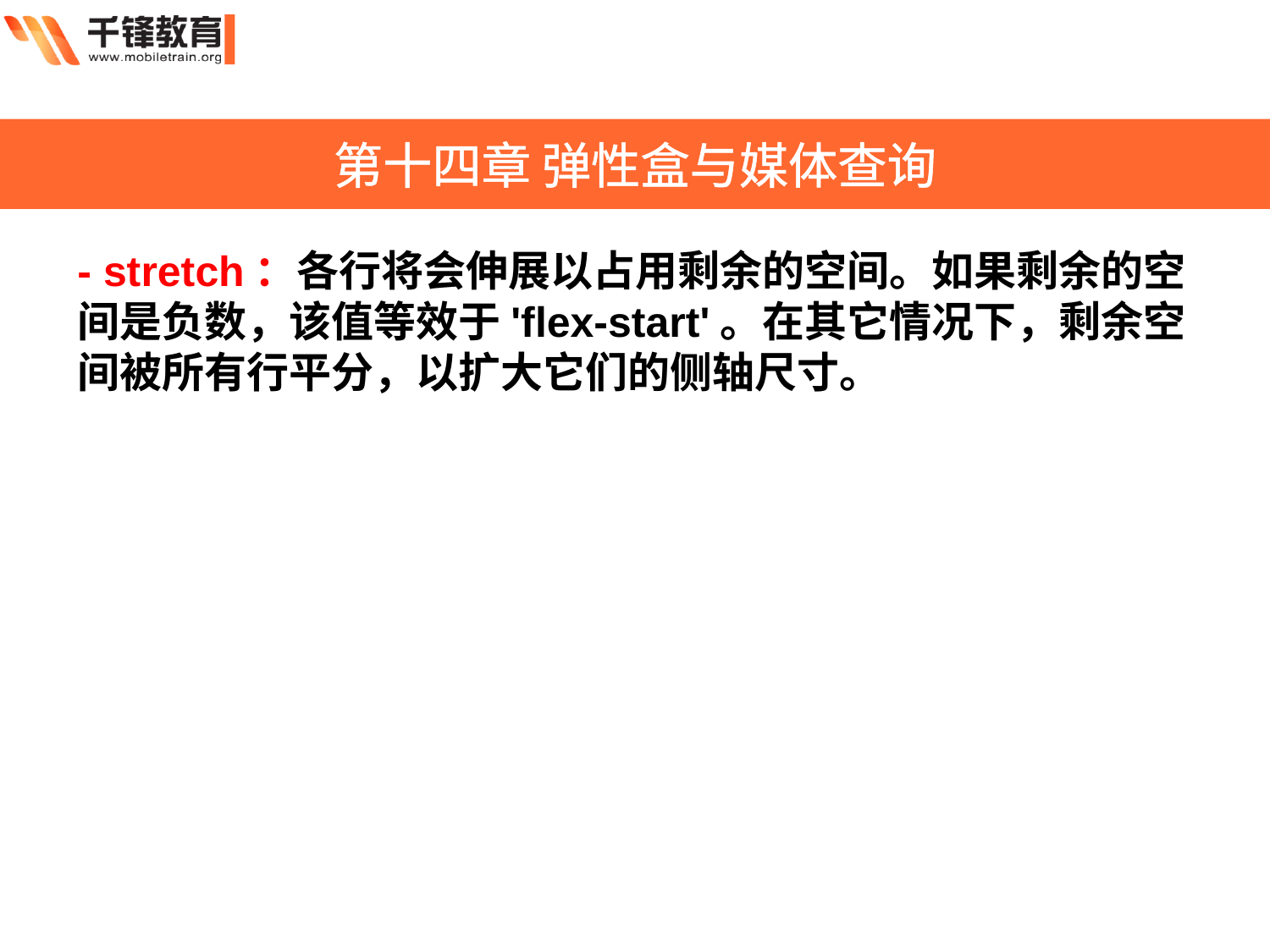

第十四章 弹性盒与媒体查询
- stretch：各行将会伸展以占用剩余的空间。如果剩余的空间是负数，该值等效于'flex-start'。在其它情况下，剩余空间被所有行平分，以扩大它们的侧轴尺寸。